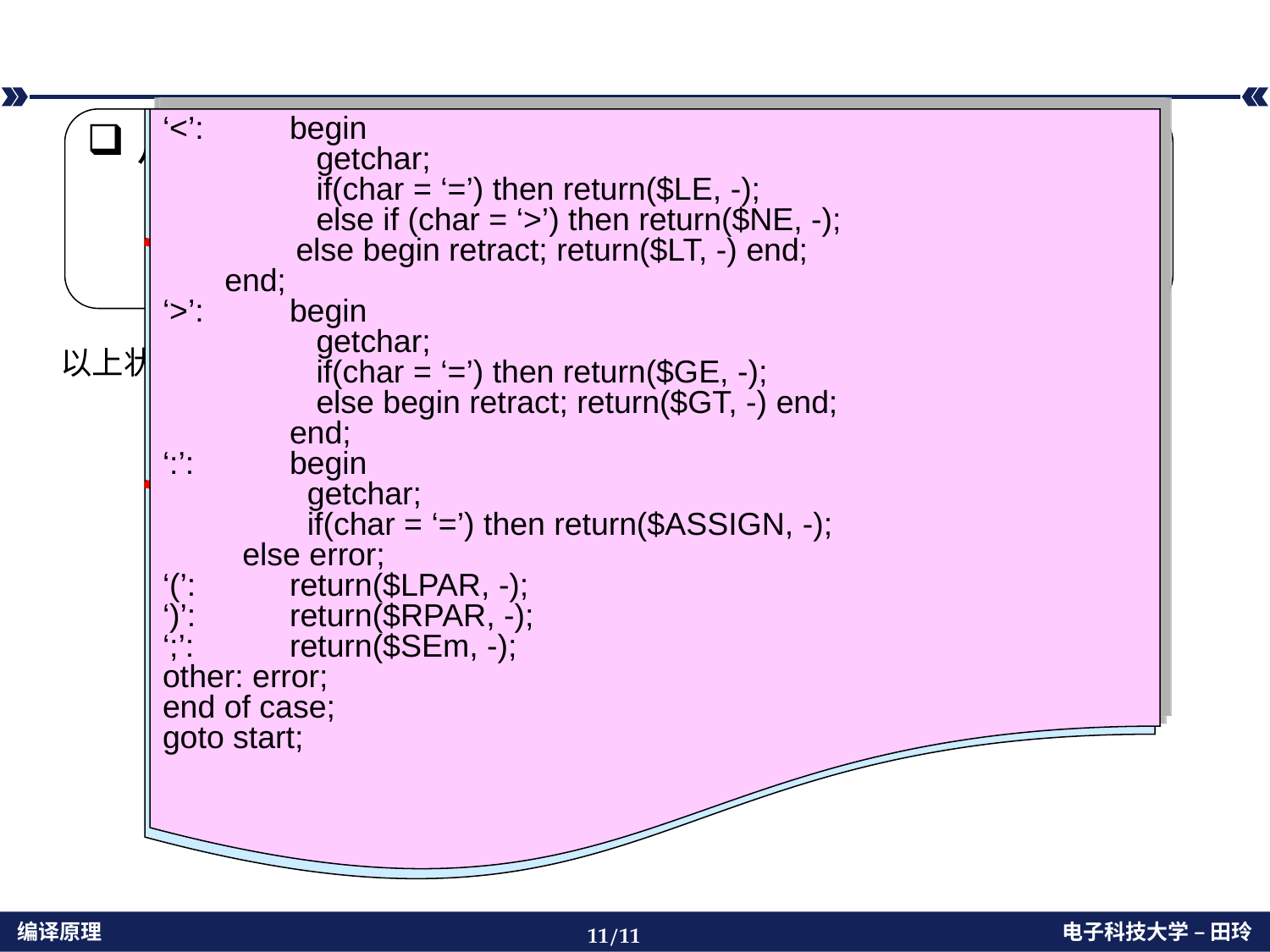

#
从状态转换图到词法分析器
每个状态对应一段程序
分支较多时，使用case语句
回路使用while或if语句
start:	token=‘’; /*置token为空串*/
	getchar; getnbc;
	case char of
‘a’…‘z’: begin
	    while letter or digit do
		begin concat; getchar end;
	    retract;
           c:=reserve;
           if c=0 then return($ID, val);
           else return(c, -);
	  end;
‘0’…‘9’: begin
	    while digit do
		begin concat; getchar end;
           retract; dtb;
           return($INT, val);
         end;
‘=’:	return($EQ, -);
‘-’:	return($SUB, -);
‘*’:	return($MUL, -);

‘<’:	begin
	   getchar;
	   if(char = ‘=’) then return($LE, -);
	   else if (char = ‘>’) then return($NE, -);
               else begin retract; return($LT, -) end;
       end;
‘>’:	begin
	   getchar;
	   if(char = ‘=’) then return($GE, -);
	   else begin retract; return($GT, -) end;
	end;
‘:’:	begin
	  getchar;
	  if(char = ‘=’) then return($ASSIGN, -);
         else error;
‘(’:	return($LPAR, -);
‘)’:	return($RPAR, -);
‘;’:	return($SEm, -);
other: error;
end of case;
goto start;

识别标识符
以上状态转换图对应的程序如下：

识别整型常数

识别关系运算符=